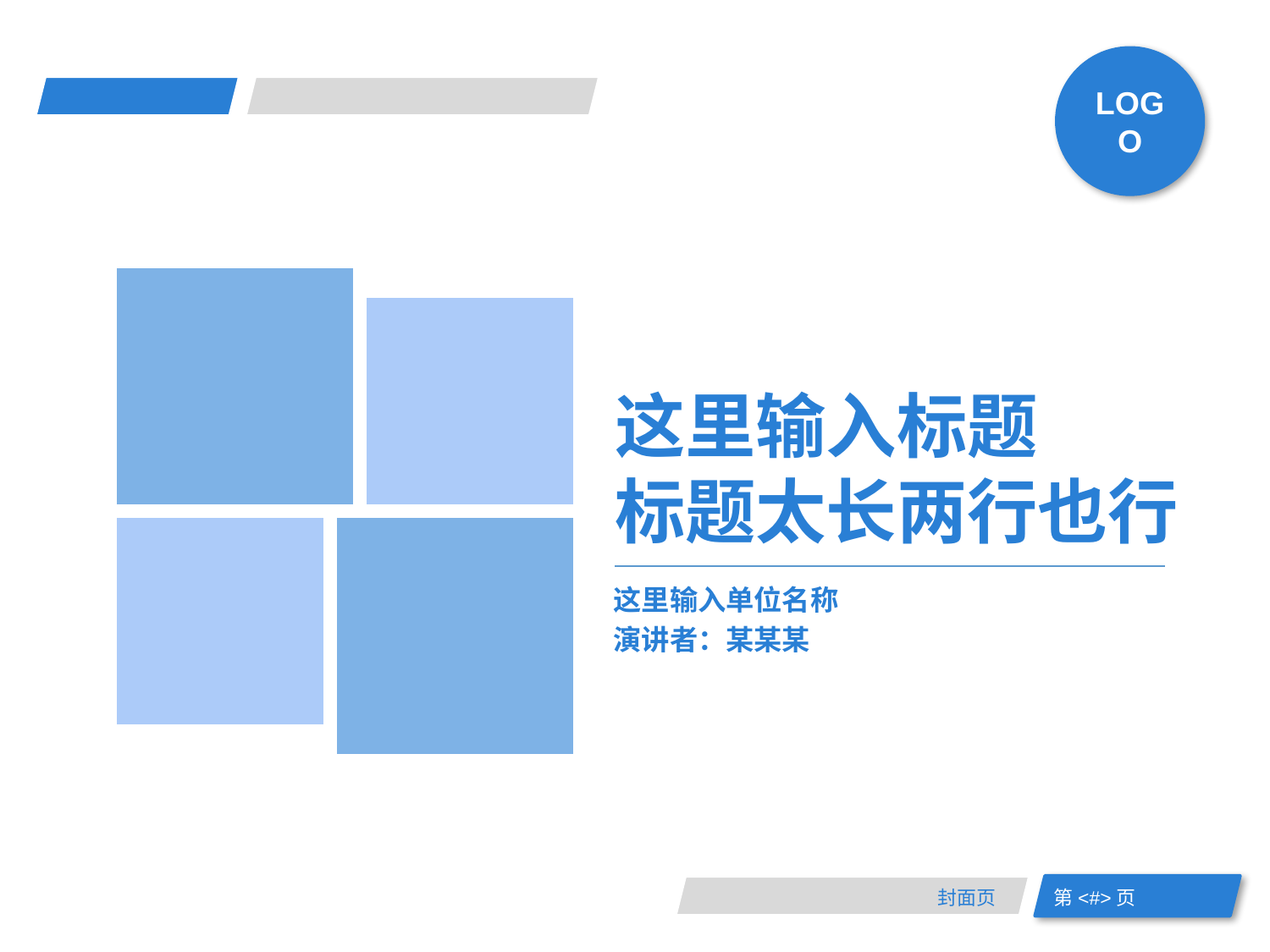

LOGO

这里输入标题
标题太长两行也行
这里输入单位名称
演讲者：某某某

封面页
第<#>页